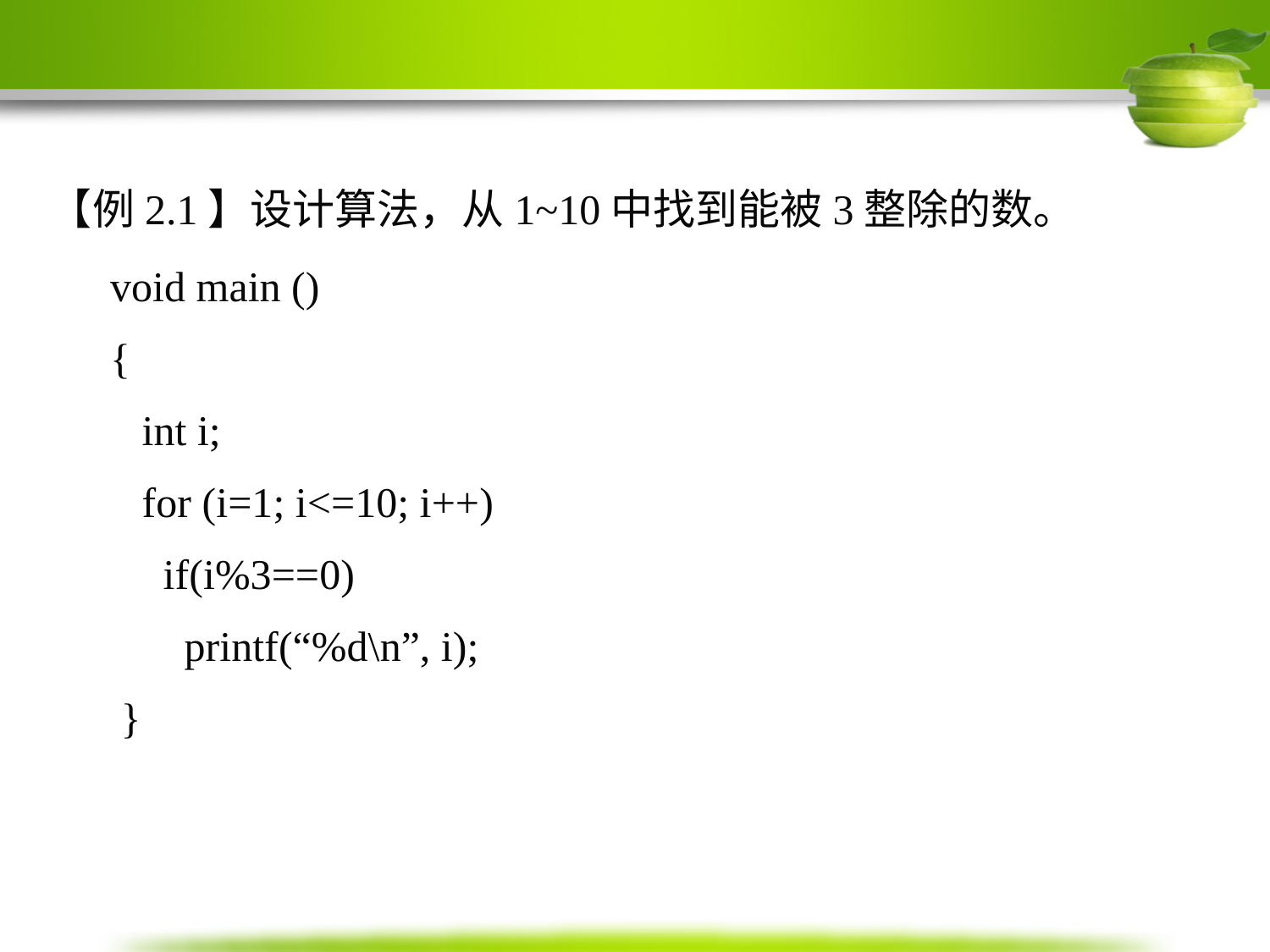

【例2.1】设计算法，从1~10中找到能被3整除的数。
void main ()
{
   int i;
   for (i=1; i<=10; i++)
     if(i%3==0)
       printf(“%d\n”, i);
 }